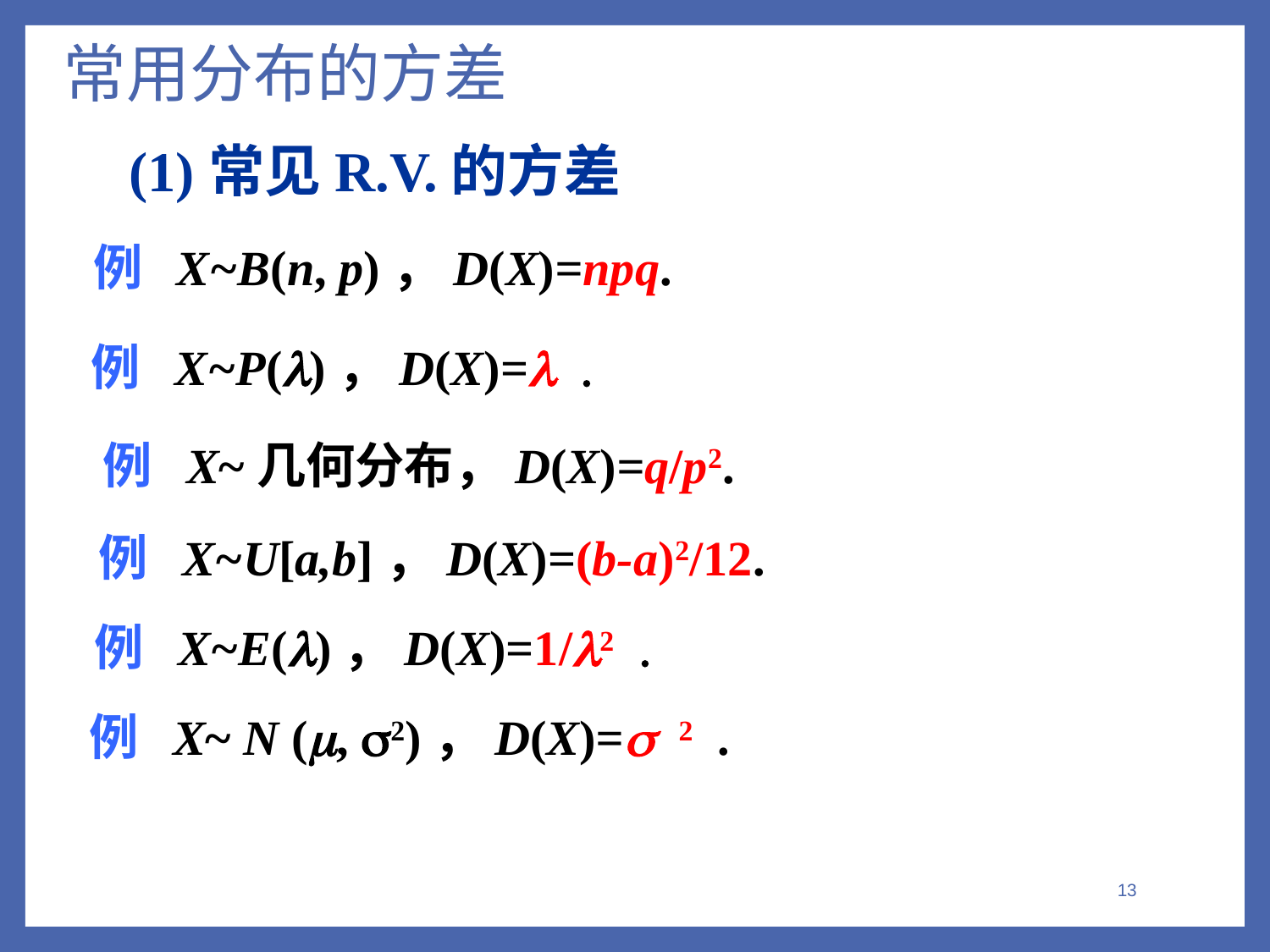

# 常用分布的方差
(1)常见R.V.的方差
例  X~B(n, p)，D(X)=npq.
例  X~P(λ)，D(X)=λ .
例  X~几何分布，D(X)=q/p2.
例  X~U[a,b]，D(X)=(b-a)2/12.
例  X~E(λ)，D(X)=1/λ2 .
例  X~ N (μ, σ2)，D(X)=σ 2 .
13